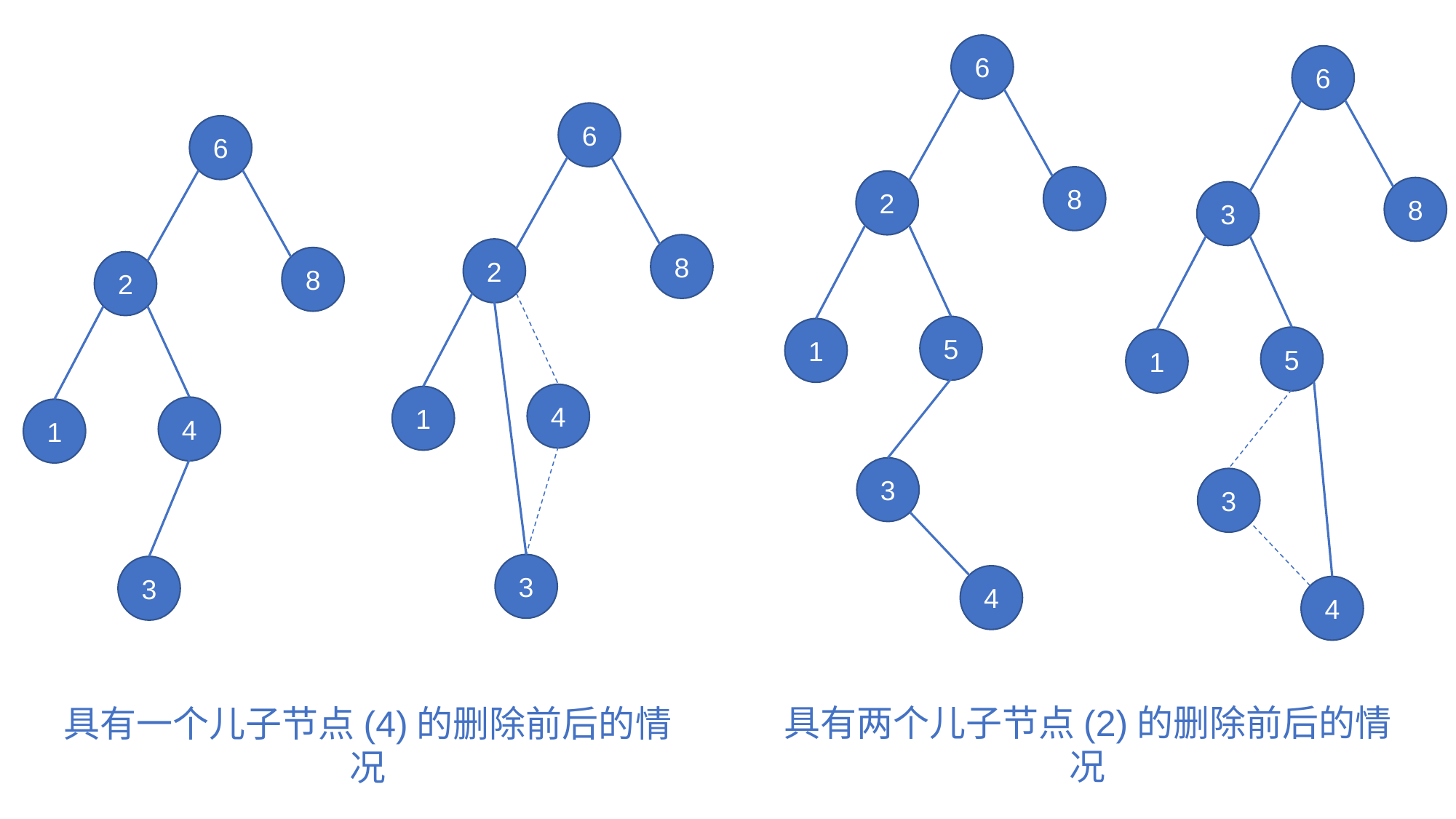

6
6

6
6
8
2
8
3
8
2
8
2
5
1
5
1
4
1
4
1
3
3
3
3
4
4
具有两个儿子节点(2)的删除前后的情况
具有一个儿子节点(4)的删除前后的情况